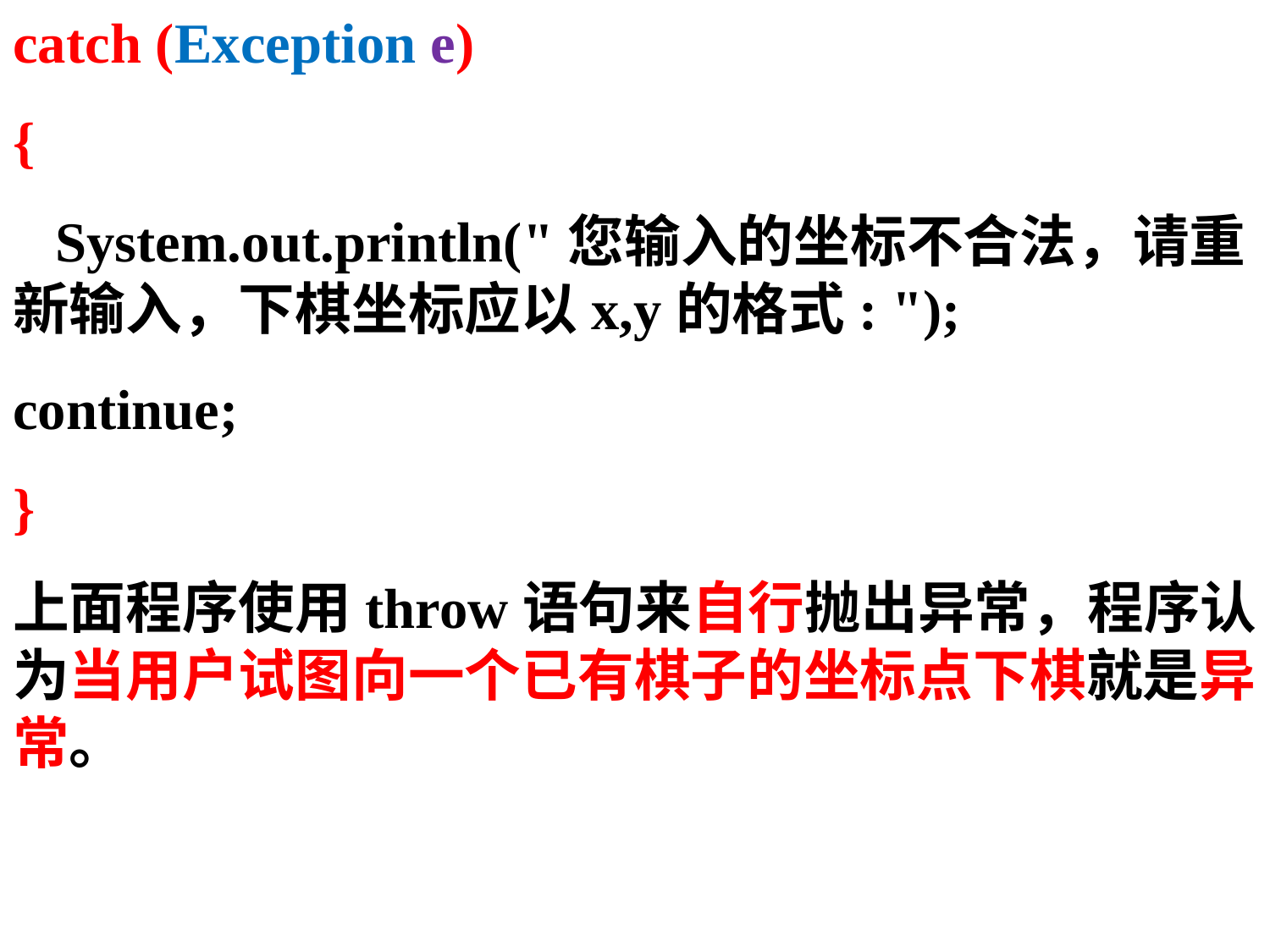

catch (Exception e)
{
   System.out.println("您输入的坐标不合法，请重新输入，下棋坐标应以x,y的格式: ");
continue;
}
上面程序使用throw语句来自行抛出异常，程序认为当用户试图向一个已有棋子的坐标点下棋就是异常。